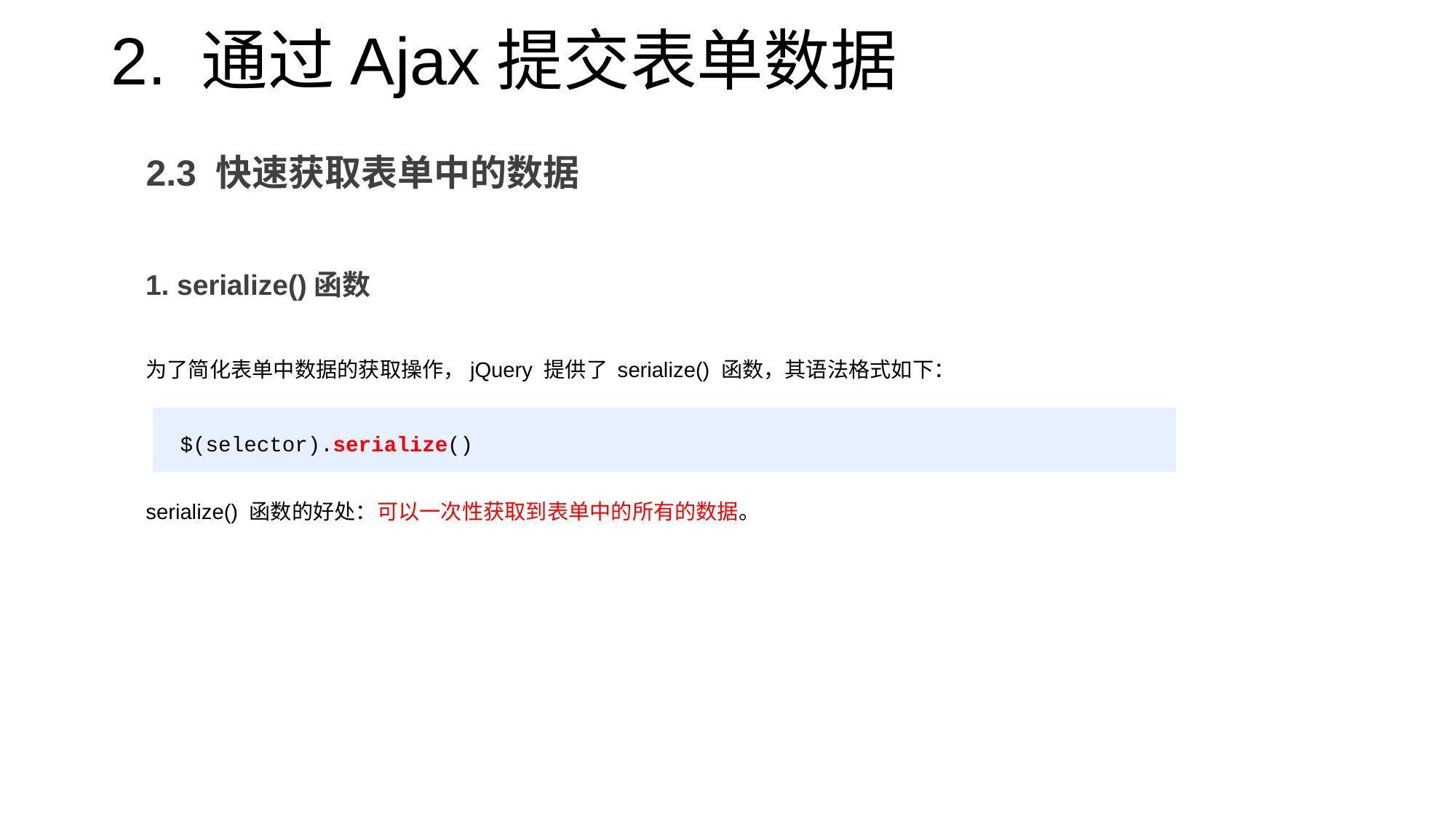

# 2. 通过Ajax提交表单数据
2.3 快速获取表单中的数据
1. serialize()函数
为了简化表单中数据的获取操作，jQuery 提供了 serialize() 函数，其语法格式如下：

$(selector).serialize()
serialize() 函数的好处：可以一次性获取到表单中的所有的数据。